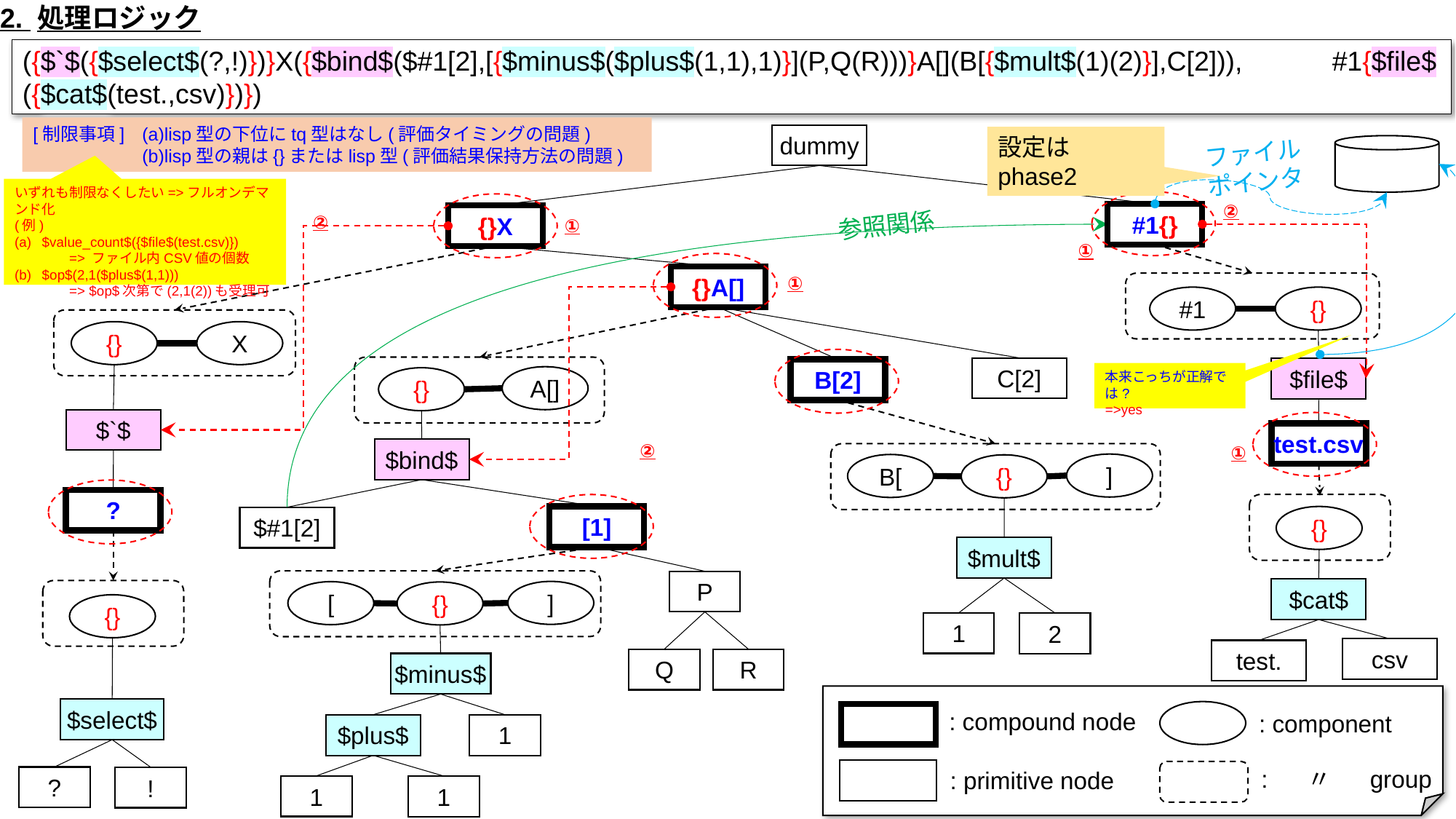

2. 処理ロジック
({$`$({$select$(?,!)})}X({$bind$($#1[2],[{$minus$($plus$(1,1),1)}](P,Q(R)))}A[](B[{$mult$(1)(2)}],C[2])), 	#1{$file$({$cat$(test.,csv)})})
[制限事項]	(a)lisp型の下位にtq型はなし(評価タイミングの問題)
	(b)lisp型の親は{}またはlisp型(評価結果保持方法の問題)
dummy
設定はphase2
ファイルポインタ

いずれも制限なくしたい=>フルオンデマンド化
(例)
$value_count$({$file$(test.csv)})
=> ファイル内CSV値の個数
$op$(2,1($plus$(1,1)))
=> $op$次第で(2,1(2))も受理可

②
#1{}
参照関係
{}X
②
①
①

{}A[]
①

{}
#1

X
{}

C[2]
$file$
B[2]
本来こっちが正解では?
=>yes
A[]
{}
$`$

test.csv
②
①
$bind$

]
B[
{}

?

[1]
{}
$#1[2]
$mult$

P
$cat$

]
[
{}
{}
1
2
csv
test.
Q
R
$minus$

$select$
: compound node

: component

$plus$
1
:     〃      group

: primitive node

?
!
1
1